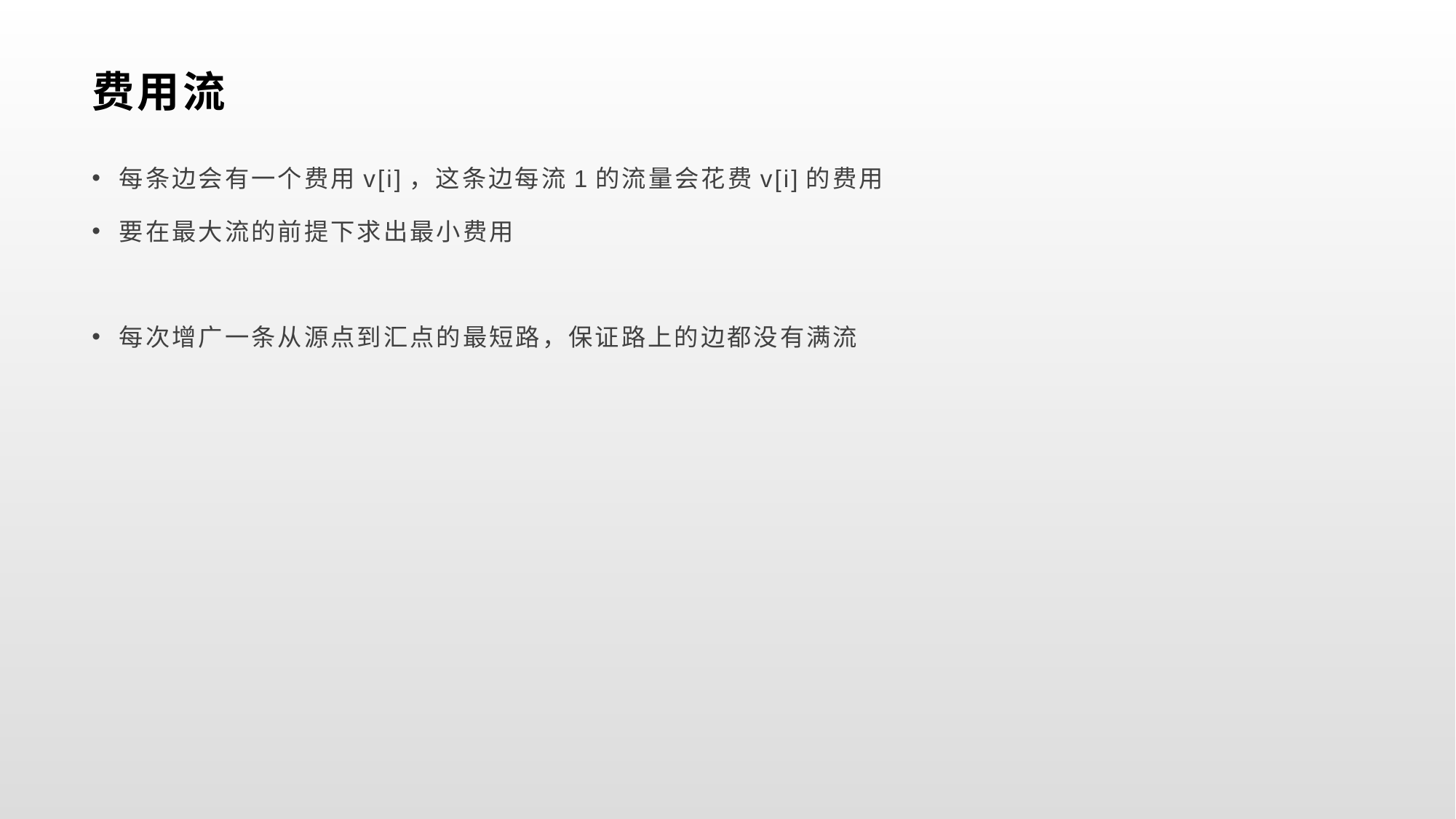

# 费用流
每条边会有一个费用v[i]，这条边每流1的流量会花费v[i]的费用
要在最大流的前提下求出最小费用

每次增广一条从源点到汇点的最短路，保证路上的边都没有满流